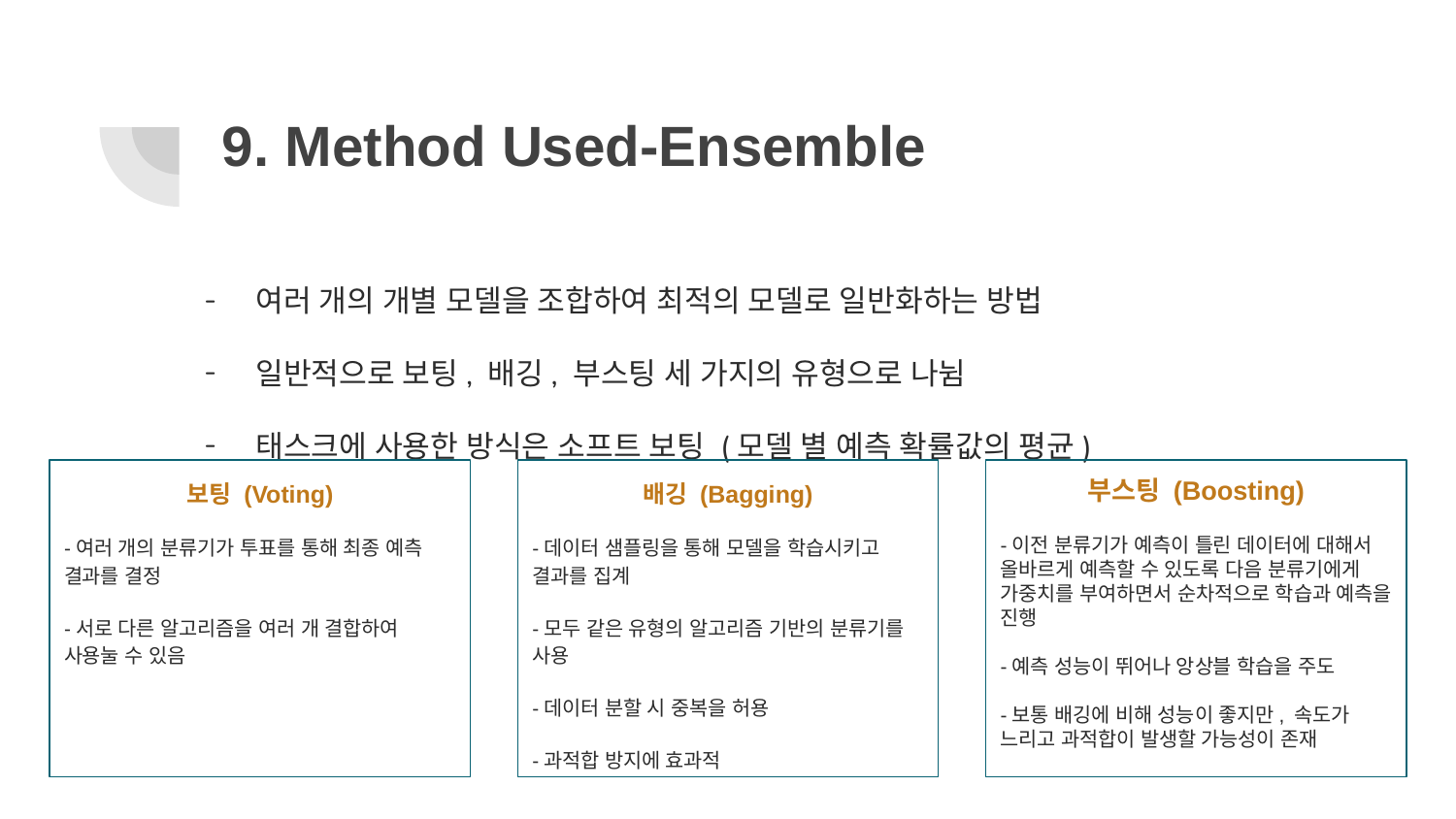

# 9. Method Used-Ensemble
여러 개의 개별 모델을 조합하여 최적의 모델로 일반화하는 방법
일반적으로 보팅, 배깅, 부스팅 세 가지의 유형으로 나뉨
태스크에 사용한 방식은 소프트 보팅 (모델 별 예측 확률값의 평균)

보팅 (Voting)
-여러 개의 분류기가 투표를 통해 최종 예측 결과를 결정
-서로 다른 알고리즘을 여러 개 결합하여 사용눌 수 있음

배깅 (Bagging)
-데이터 샘플링을 통해 모델을 학습시키고 결과를 집계
-모두 같은 유형의 알고리즘 기반의 분류기를 사용
-데이터 분할 시 중복을 허용
-과적합 방지에 효과적

부스팅 (Boosting)

-이전 분류기가 예측이 틀린 데이터에 대해서 올바르게 예측할 수 있도록 다음 분류기에게 가중치를 부여하면서 순차적으로 학습과 예측을 진행

-예측 성능이 뛰어나 앙상블 학습을 주도

-보통 배깅에 비해 성능이 좋지만, 속도가 느리고 과적합이 발생할 가능성이 존재